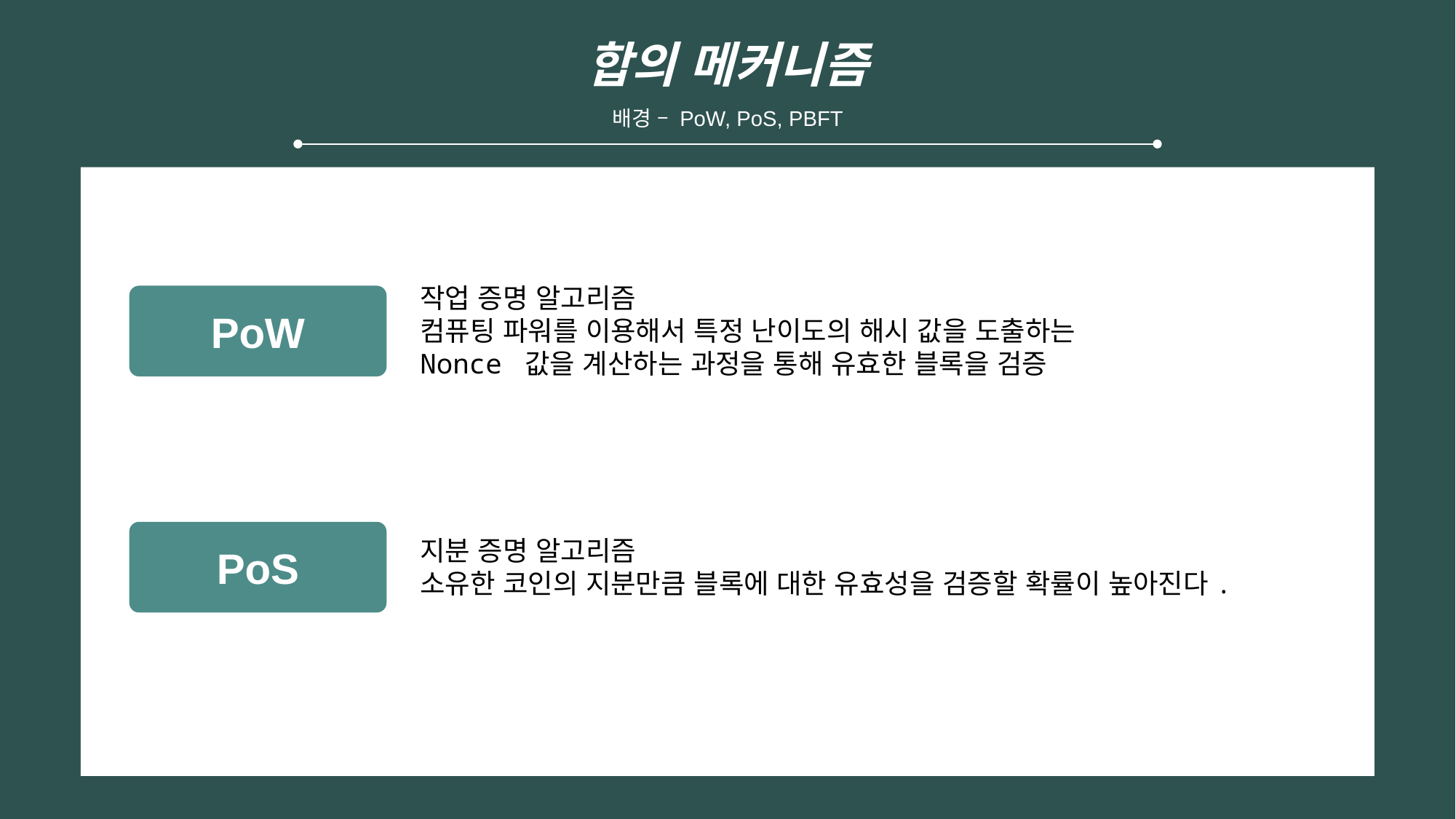

합의 메커니즘
배경 – PoW, PoS, PBFT

작업 증명 알고리즘
컴퓨팅 파워를 이용해서 특정 난이도의 해시 값을 도출하는
Nonce 값을 계산하는 과정을 통해 유효한 블록을 검증
PoW
PoS
지분 증명 알고리즘
소유한 코인의 지분만큼 블록에 대한 유효성을 검증할 확률이 높아진다.